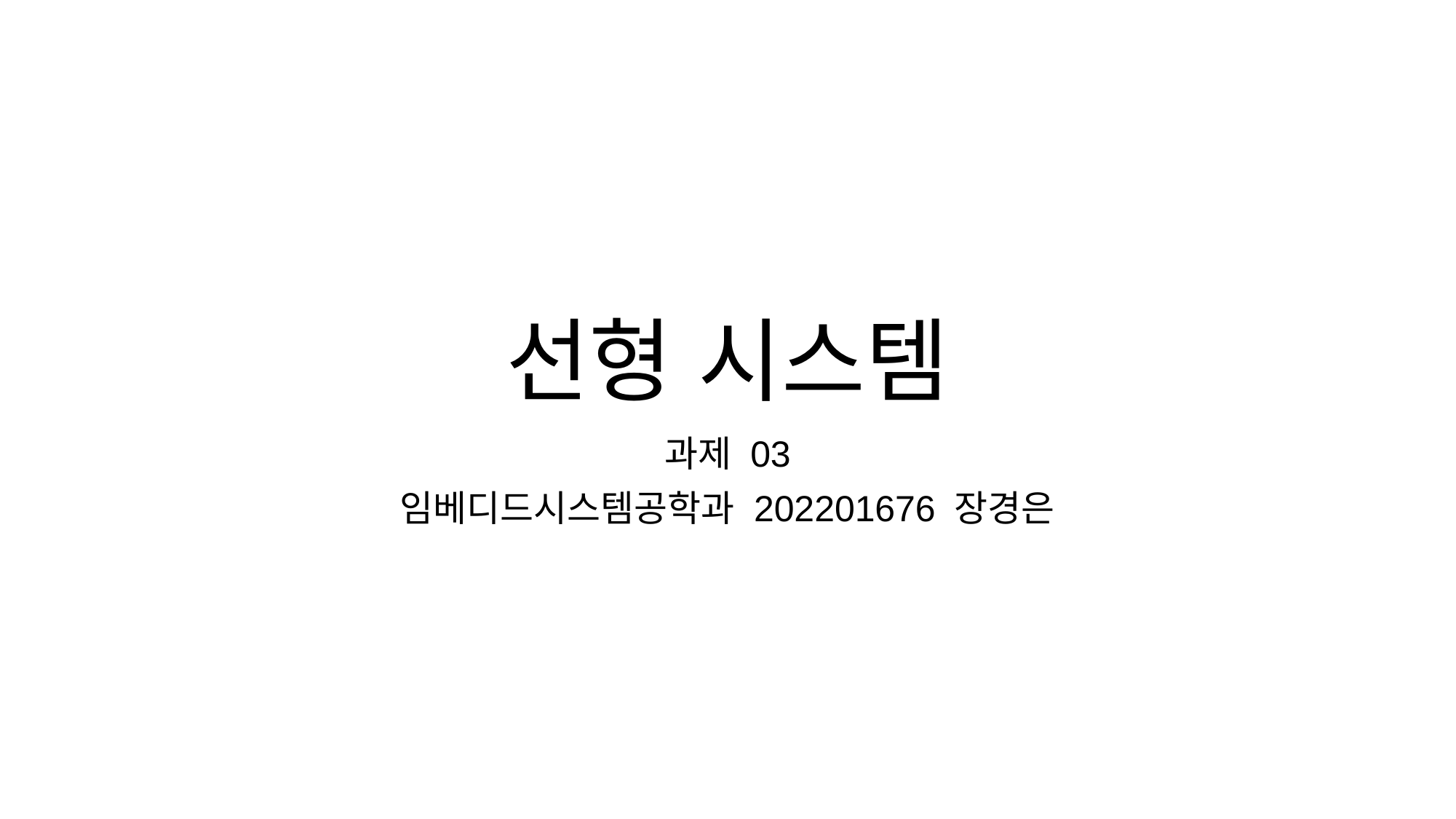

# 선형 시스템
과제 03
임베디드시스템공학과 202201676 장경은